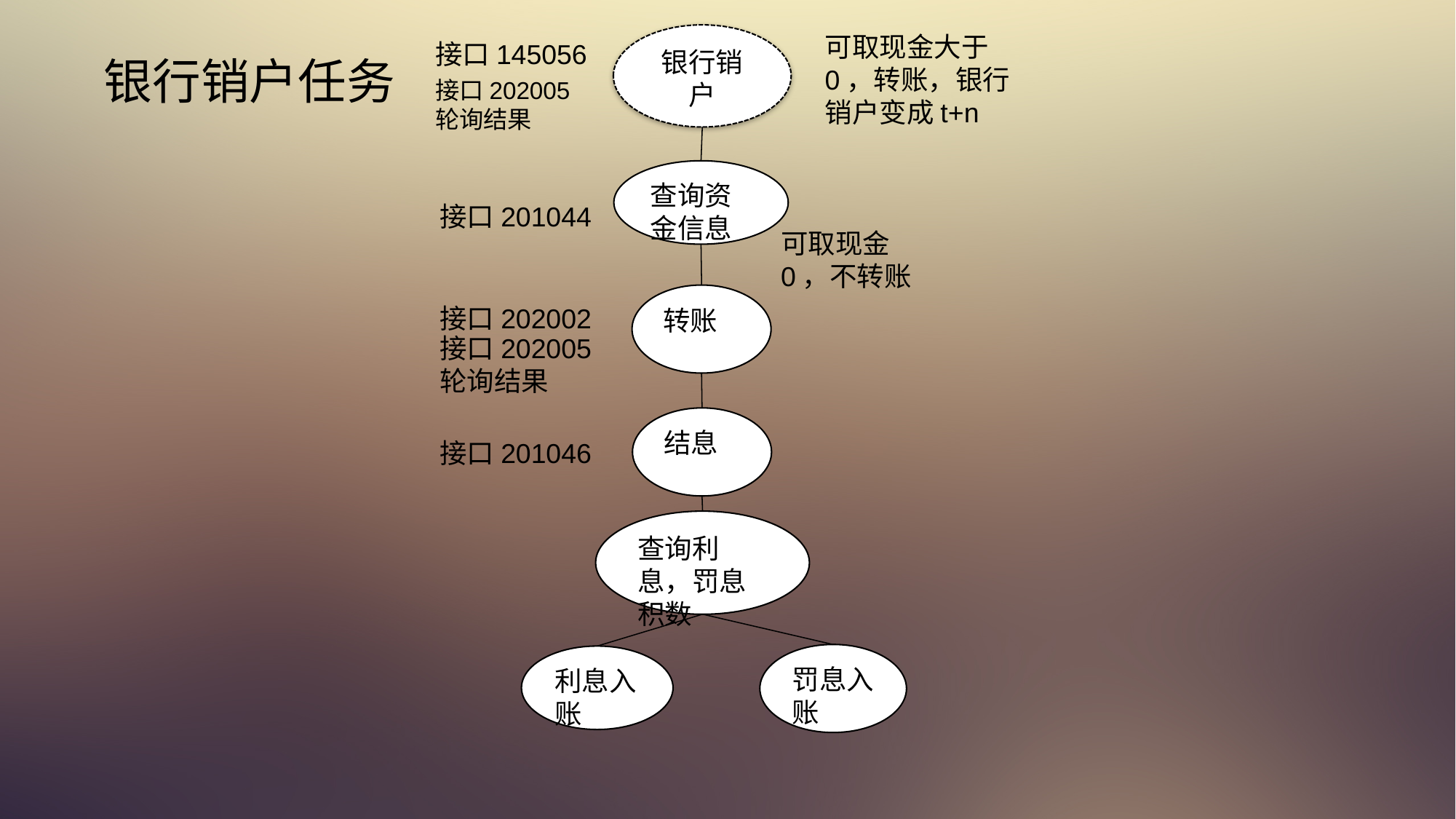

# 银行销户任务
可取现金大于0，转账，银行销户变成t+n

银行销户

接口145056
接口202005轮询结果

查询资金信息

接口201044
可取现金0，不转账
转账

接口202002
接口202005轮询结果
结息

接口201046
查询利息，罚息积数

罚息入账

利息入账